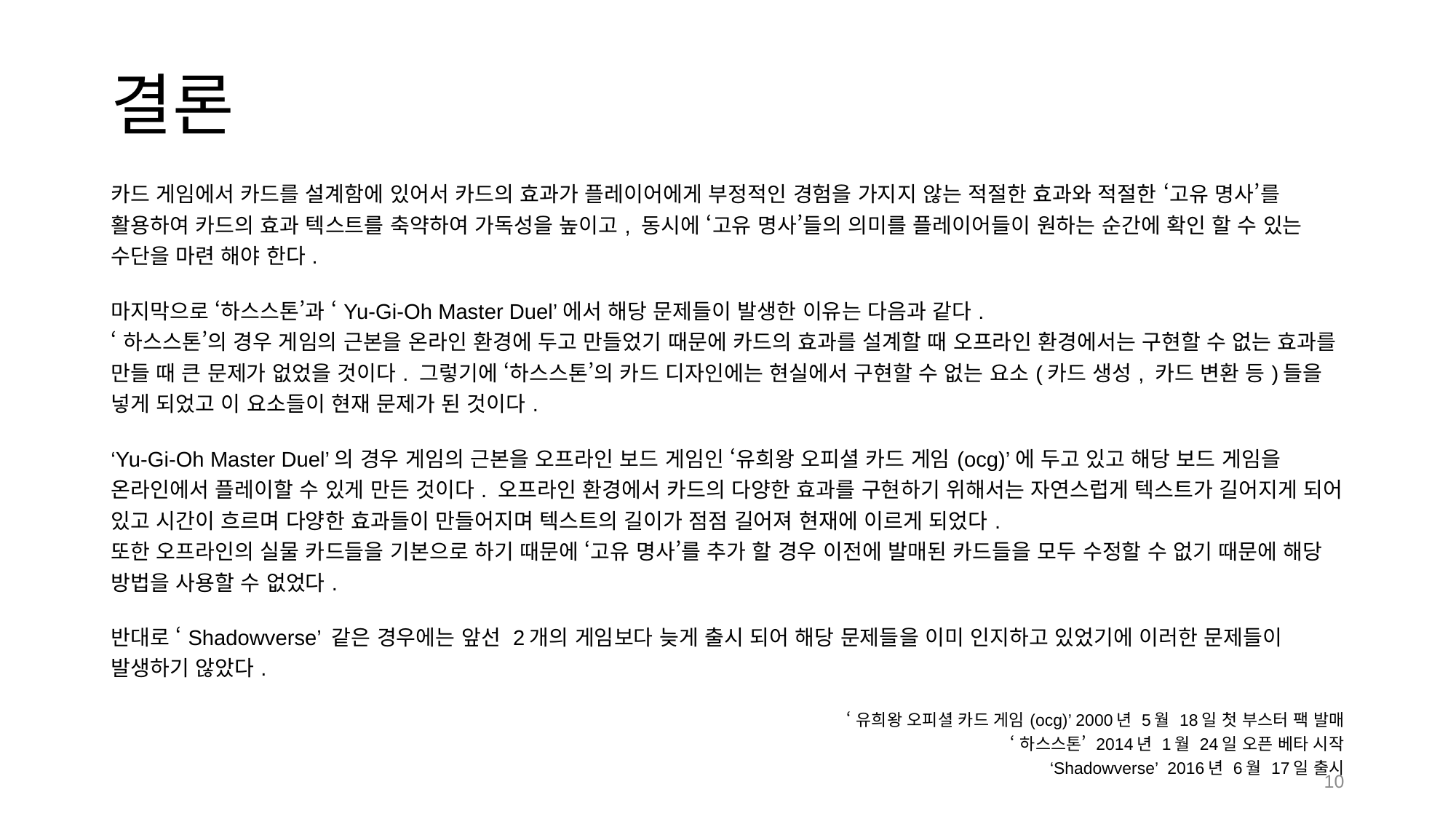

# 결론
| 카드 게임에서 카드를 설계함에 있어서 카드의 효과가 플레이어에게 부정적인 경험을 가지지 않는 적절한 효과와 적절한 ‘고유 명사’를 활용하여 카드의 효과 텍스트를 축약하여 가독성을 높이고, 동시에 ‘고유 명사’들의 의미를 플레이어들이 원하는 순간에 확인 할 수 있는 수단을 마련 해야 한다. 마지막으로 ‘하스스톤’과 ‘Yu-Gi-Oh Master Duel’에서 해당 문제들이 발생한 이유는 다음과 같다. ‘하스스톤’의 경우 게임의 근본을 온라인 환경에 두고 만들었기 때문에 카드의 효과를 설계할 때 오프라인 환경에서는 구현할 수 없는 효과를 만들 때 큰 문제가 없었을 것이다. 그렇기에 ‘하스스톤’의 카드 디자인에는 현실에서 구현할 수 없는 요소(카드 생성, 카드 변환 등)들을 넣게 되었고 이 요소들이 현재 문제가 된 것이다. ‘Yu-Gi-Oh Master Duel’의 경우 게임의 근본을 오프라인 보드 게임인 ‘유희왕 오피셜 카드 게임(ocg)’에 두고 있고 해당 보드 게임을 온라인에서 플레이할 수 있게 만든 것이다. 오프라인 환경에서 카드의 다양한 효과를 구현하기 위해서는 자연스럽게 텍스트가 길어지게 되어 있고 시간이 흐르며 다양한 효과들이 만들어지며 텍스트의 길이가 점점 길어져 현재에 이르게 되었다. 또한 오프라인의 실물 카드들을 기본으로 하기 때문에 ‘고유 명사’를 추가 할 경우 이전에 발매된 카드들을 모두 수정할 수 없기 때문에 해당 방법을 사용할 수 없었다. 반대로 ‘Shadowverse’ 같은 경우에는 앞선 2개의 게임보다 늦게 출시 되어 해당 문제들을 이미 인지하고 있었기에 이러한 문제들이 발생하기 않았다. ‘유희왕 오피셜 카드 게임(ocg)’ 2000년 5월 18일 첫 부스터 팩 발매 ‘하스스톤’ 2014년 1월 24일 오픈 베타 시작 ‘Shadowverse’ 2016년 6월 17일 출시 |
| --- |
10